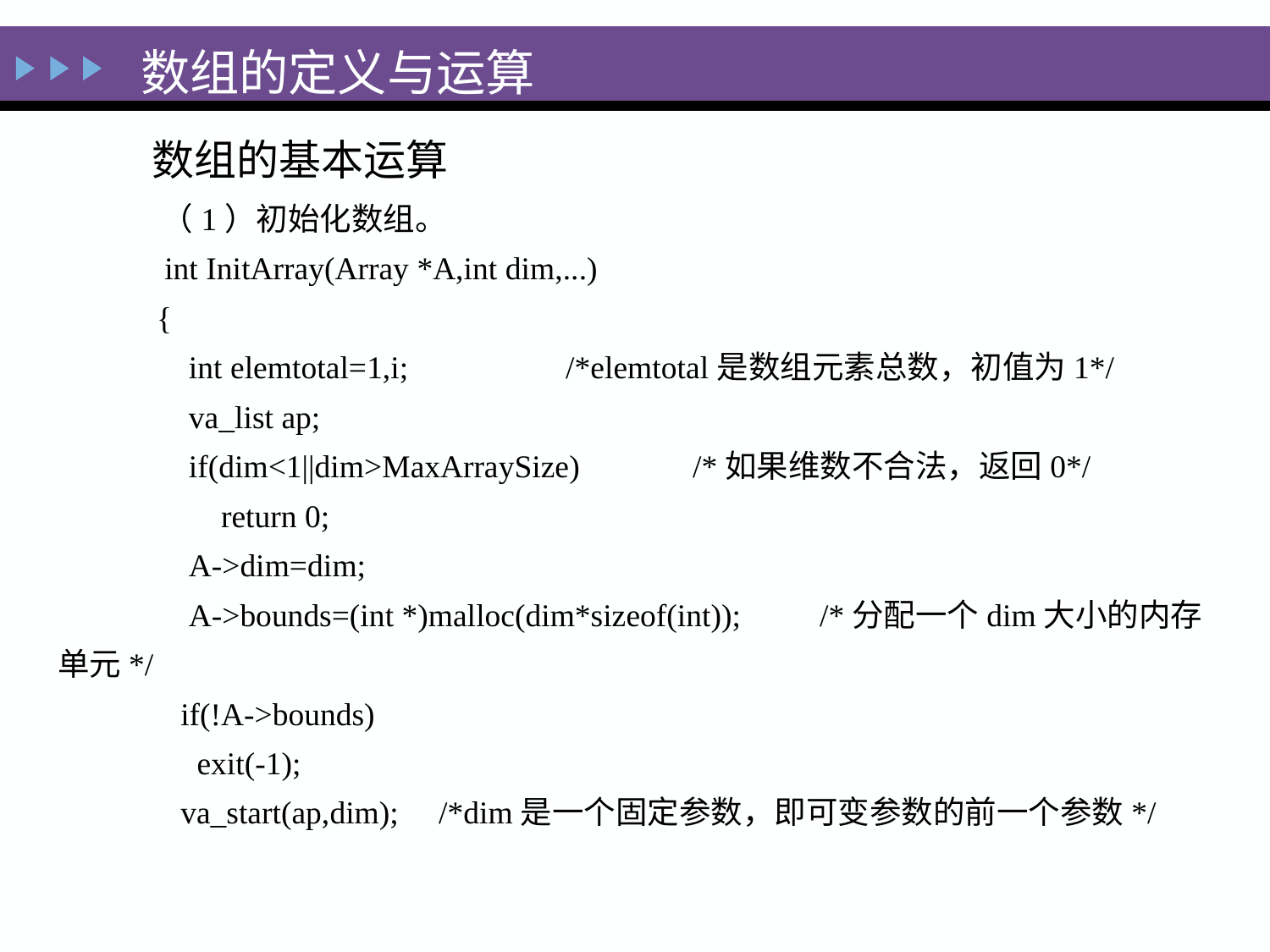

# 数组的定义与运算
 数组的基本运算
   （1）初始化数组。
    int InitArray(Array *A,int dim,...)
   {
       int elemtotal=1,i; 		/*elemtotal是数组元素总数，初值为1*/
       va_list ap;
       if(dim<1||dim>MaxArraySize)	/*如果维数不合法，返回0*/
           return 0;
       A->dim=dim;
       A->bounds=(int *)malloc(dim*sizeof(int)); 	/*分配一个dim大小的内存单元*/
      if(!A->bounds)
        exit(-1);
      va_start(ap,dim); 	/*dim是一个固定参数，即可变参数的前一个参数*/